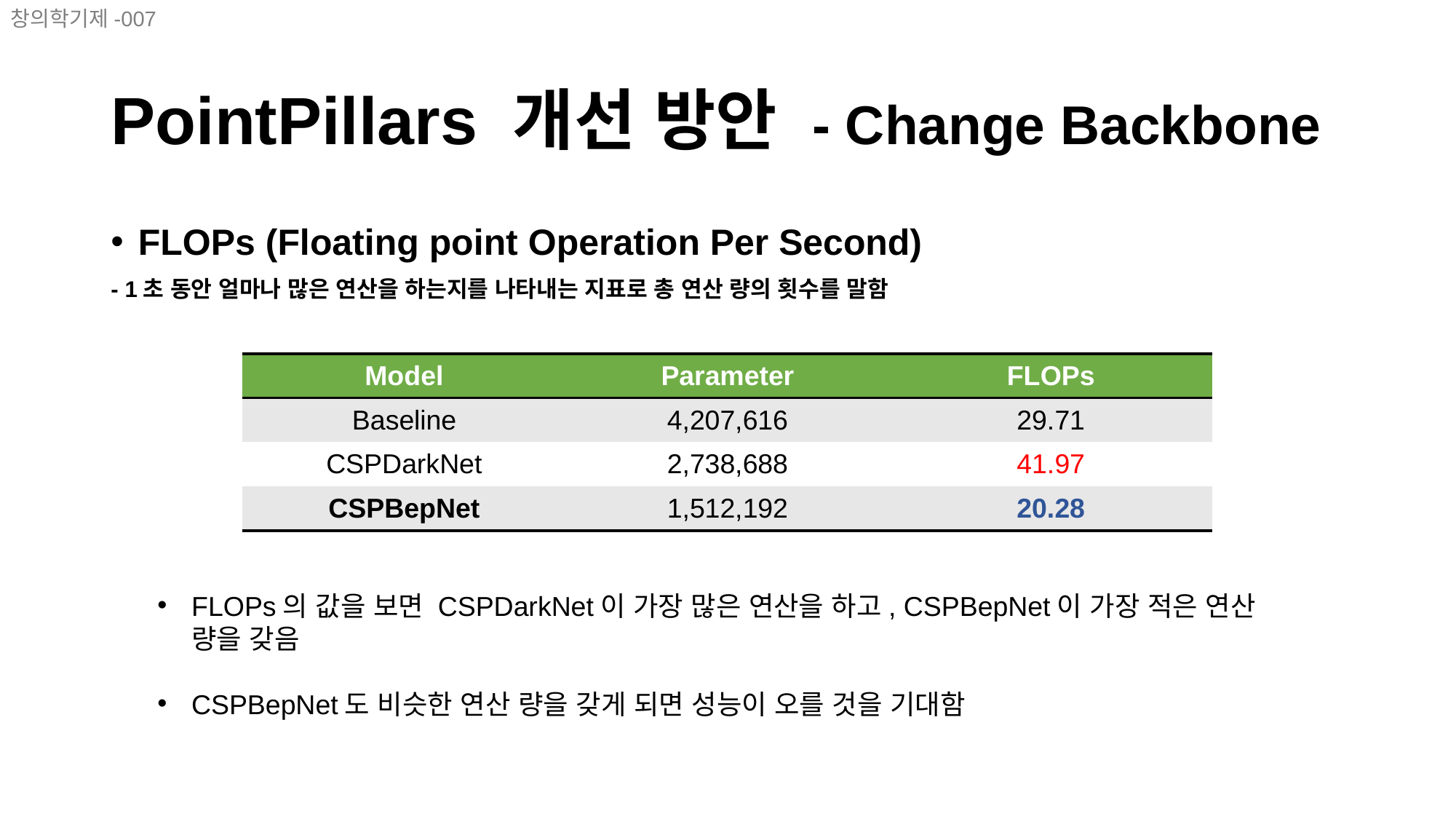

창의학기제-007
# PointPillars 개선 방안 - Change Backbone
FLOPs (Floating point Operation Per Second)
- 1초 동안 얼마나 많은 연산을 하는지를 나타내는 지표로 총 연산 량의 횟수를 말함
| Model | Parameter | FLOPs |
| --- | --- | --- |
| Baseline | 4,207,616 | 29.71 |
| CSPDarkNet | 2,738,688 | 41.97 |
| CSPBepNet | 1,512,192 | 20.28 |
FLOPs의 값을 보면 CSPDarkNet이 가장 많은 연산을 하고, CSPBepNet이 가장 적은 연산 량을 갖음

CSPBepNet도 비슷한 연산 량을 갖게 되면 성능이 오를 것을 기대함